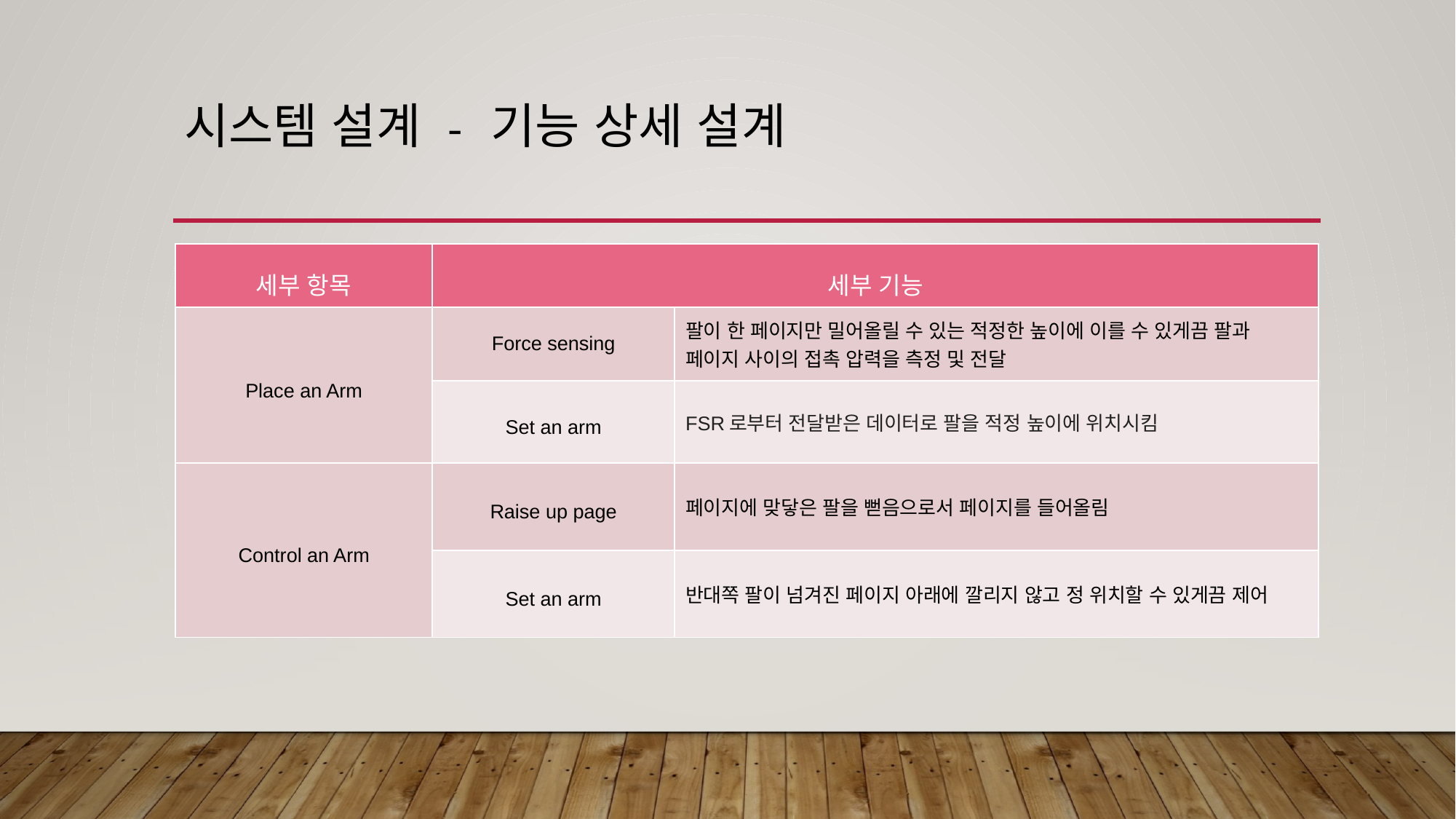

# 시스템 설계 - 기능 상세 설계

| 세부 항목 | 세부 기능 |  |
| --- | --- | --- |
| Place an Arm | Force sensing | 팔이 한 페이지만 밀어올릴 수 있는 적정한 높이에 이를 수 있게끔 팔과 페이지 사이의 접촉 압력을 측정 및 전달 |
|  | Set an arm | FSR로부터 전달받은 데이터로 팔을 적정 높이에 위치시킴 |
| Control an Arm | Raise up page | 페이지에 맞닿은 팔을 뻗음으로서 페이지를 들어올림 |
|  | Set an arm | 반대쪽 팔이 넘겨진 페이지 아래에 깔리지 않고 정 위치할 수 있게끔 제어 |